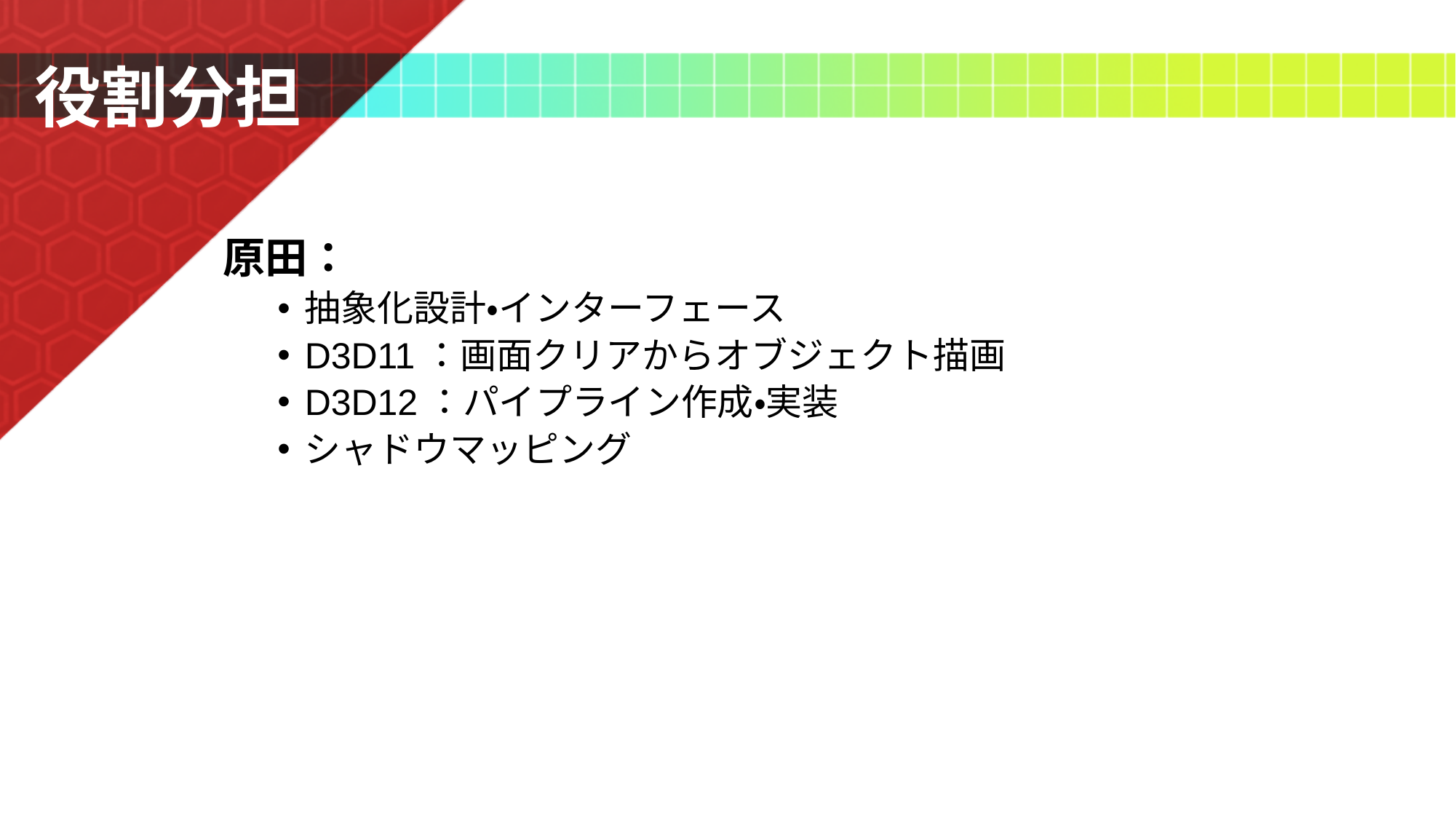

# 役割分担
原田：
抽象化設計・インターフェース
D3D11：画面クリアからオブジェクト描画
D3D12：パイプライン作成・実装
シャドウマッピング